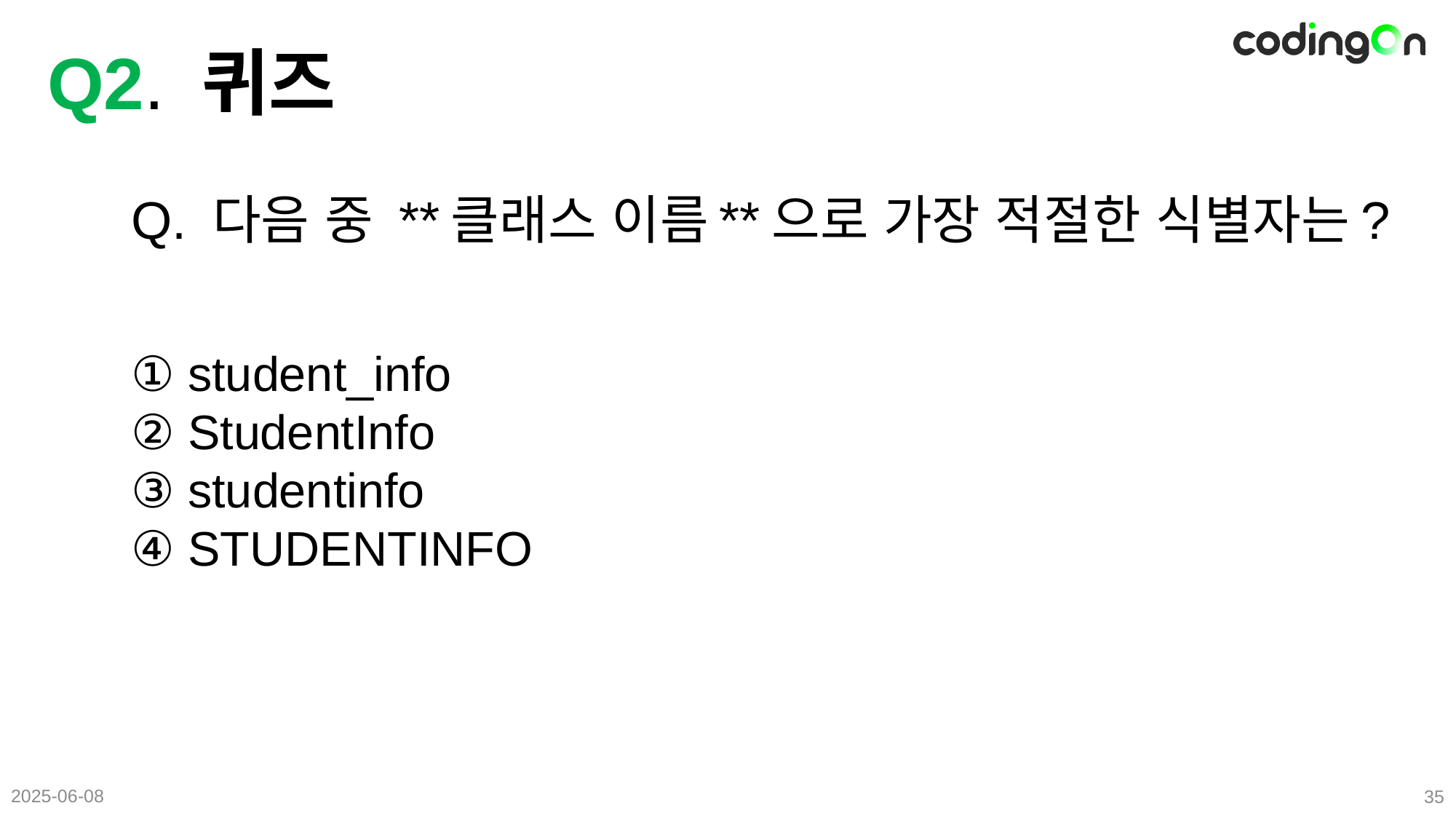

# Q2. 퀴즈
Q. 다음 중 **클래스 이름**으로 가장 적절한 식별자는?

① student_info
② StudentInfo
③ studentinfo
④ STUDENTINFO
2025-06-08
35